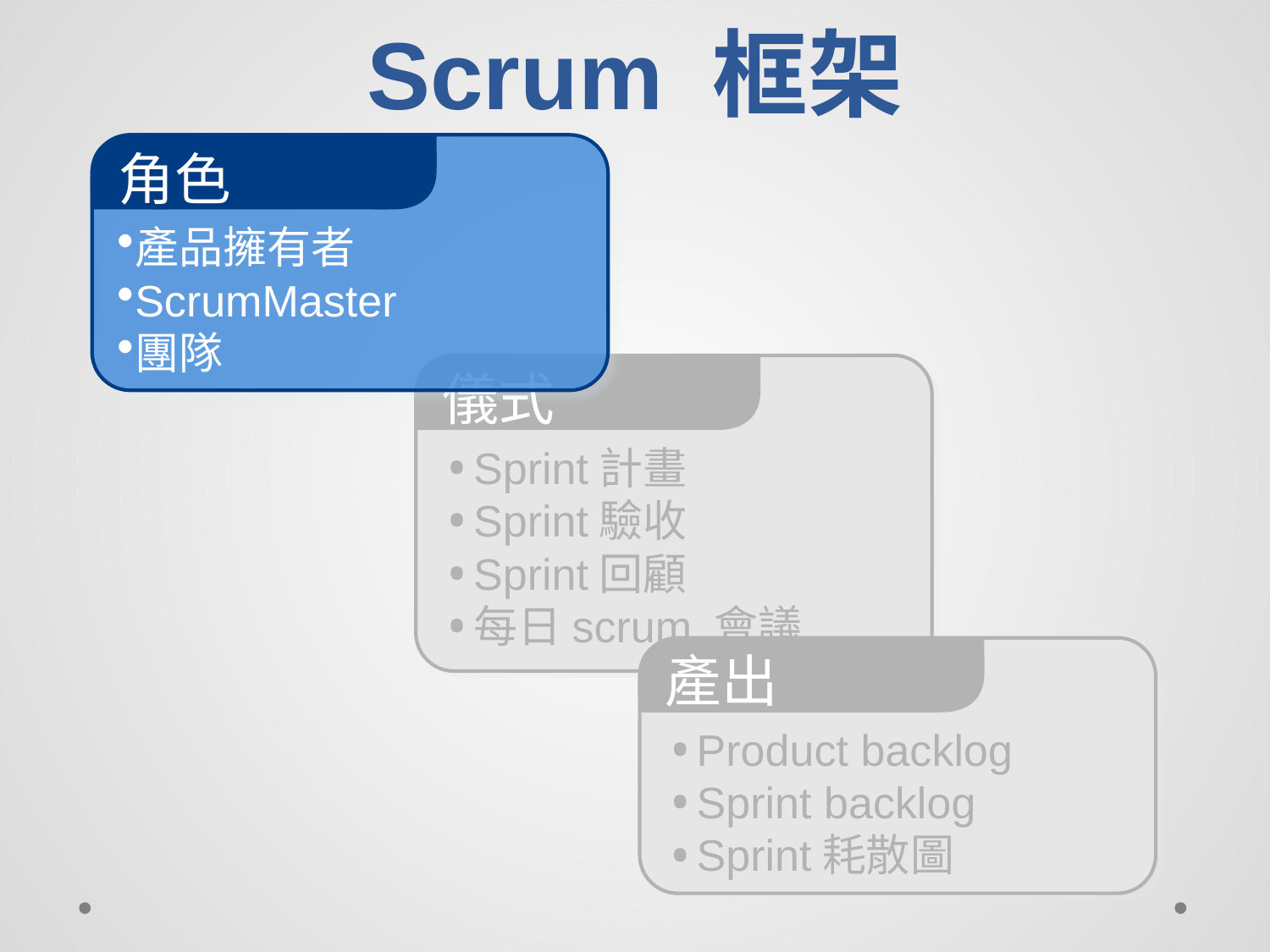

# Scrum 框架

角色

產品擁有者
ScrumMaster
團隊

儀式

Sprint計畫
Sprint驗收
Sprint回顧
每日scrum 會議

產出

Product backlog
Sprint backlog
Sprint耗散圖